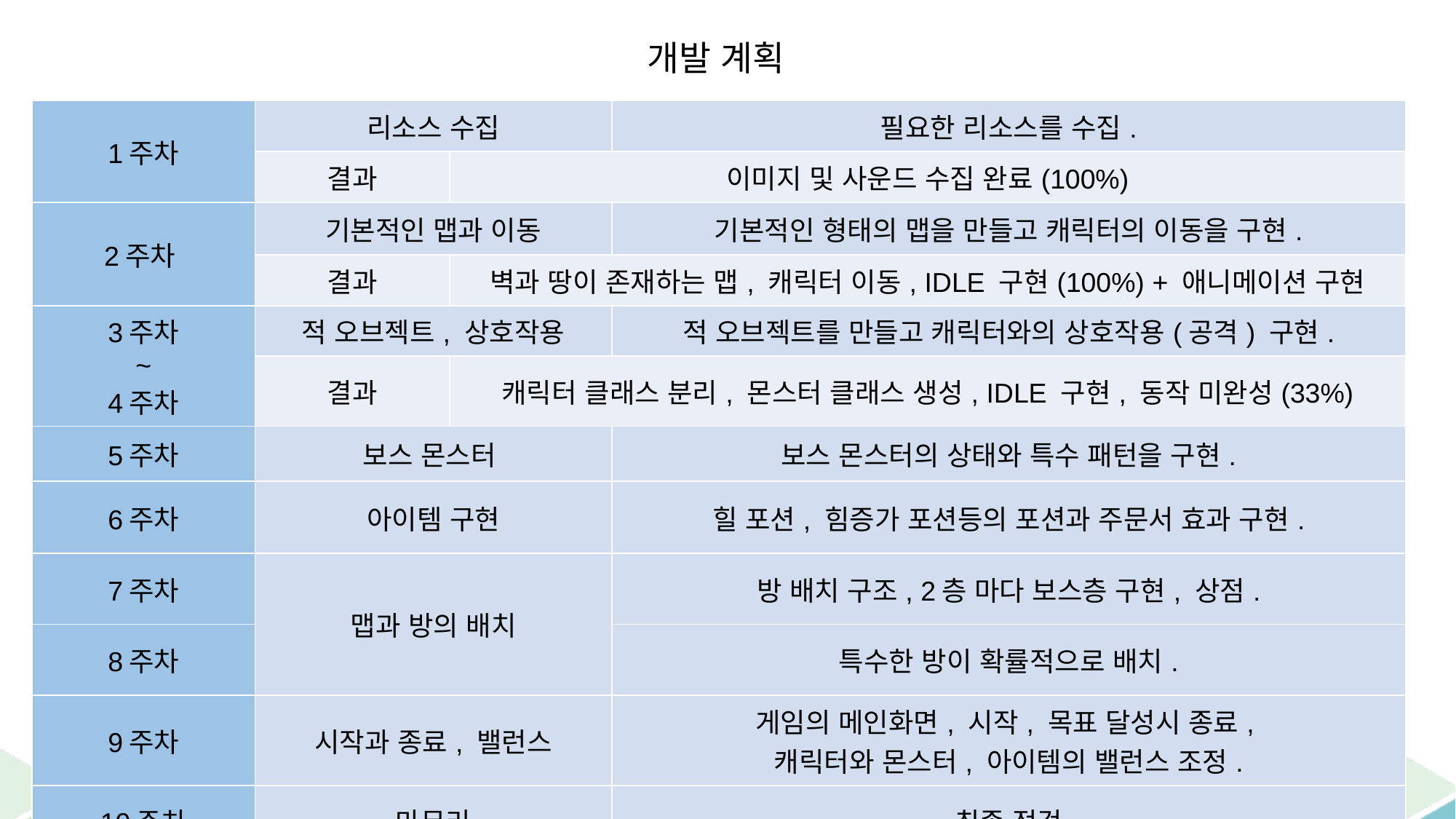

# 개발 계획
| 1주차 | 리소스 수집 |  | 필요한 리소스를 수집. |
| --- | --- | --- | --- |
|  | 결과 | 이미지 및 사운드 수집 완료(100%) |  |
| 2주차 | 기본적인 맵과 이동 |  | 기본적인 형태의 맵을 만들고 캐릭터의 이동을 구현. |
|  | 결과 | 벽과 땅이 존재하는 맵, 캐릭터 이동, IDLE 구현(100%) + 애니메이션 구현 |  |
| 3주차 ~ 4주차 | 적 오브젝트, 상호작용 |  | 적 오브젝트를 만들고 캐릭터와의 상호작용(공격) 구현. |
|  | 결과 | 캐릭터 클래스 분리, 몬스터 클래스 생성, IDLE 구현, 동작 미완성(33%) |  |
| 5주차 | 보스 몬스터 |  | 보스 몬스터의 상태와 특수 패턴을 구현. |
| 6주차 | 아이템 구현 |  | 힐 포션, 힘증가 포션등의 포션과 주문서 효과 구현. |
| 7주차 | 맵과 방의 배치 |  | 방 배치 구조, 2층 마다 보스층 구현, 상점. |
| 8주차 |  |  | 특수한 방이 확률적으로 배치. |
| 9주차 | 시작과 종료, 밸런스 |  | 게임의 메인화면, 시작, 목표 달성시 종료, 캐릭터와 몬스터, 아이템의 밸런스 조정. |
| 10주차 | 마무리 |  | 최종 점검 |